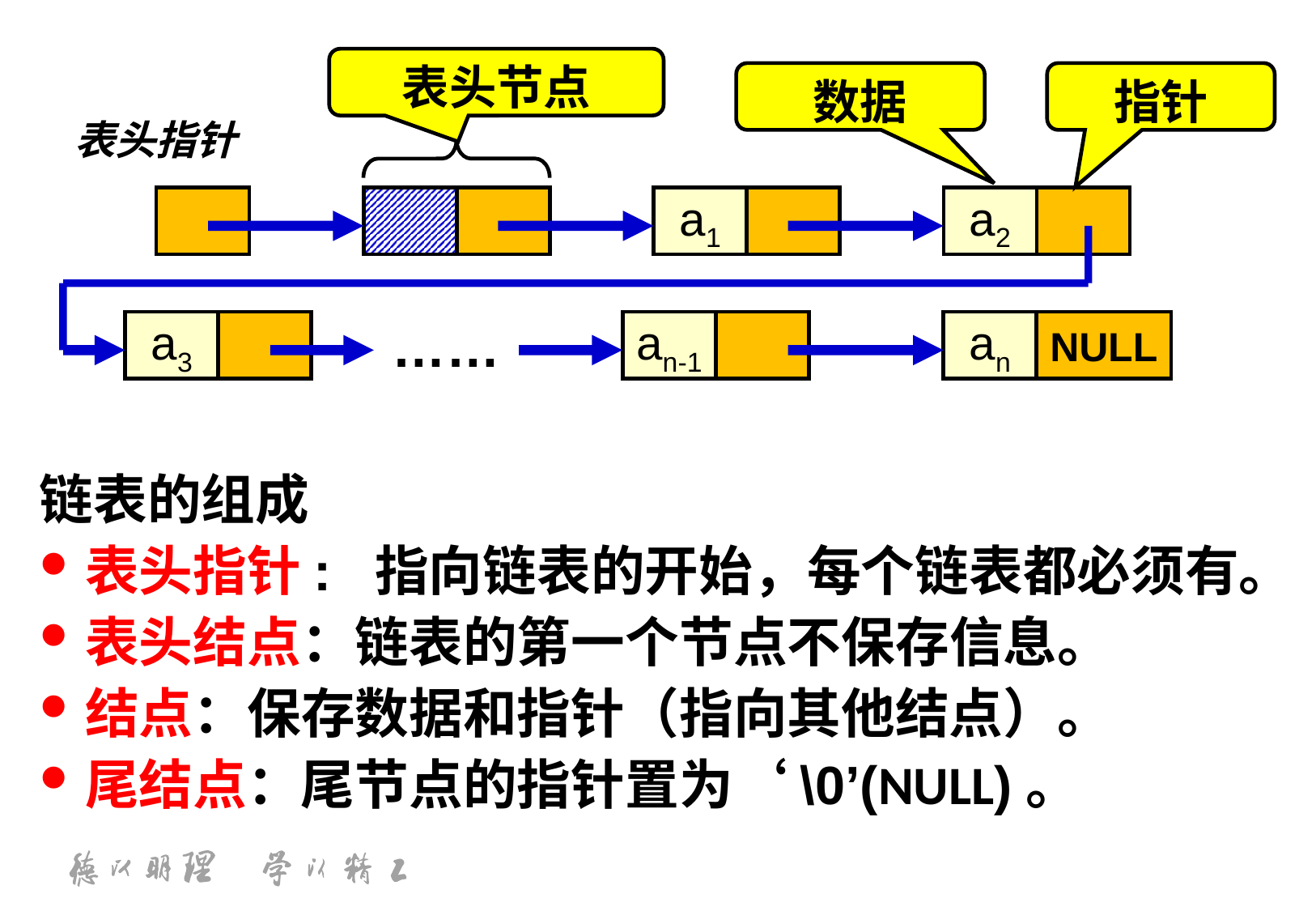

表头节点
数据
指针

表头指针

a1

a2

a3

……
an-1

an
NULL

链表的组成
表头指针:  指向链表的开始，每个链表都必须有。
表头结点：链表的第一个节点不保存信息。
结点：保存数据和指针（指向其他结点）。
尾结点：尾节点的指针置为‘\0’(NULL)。
86